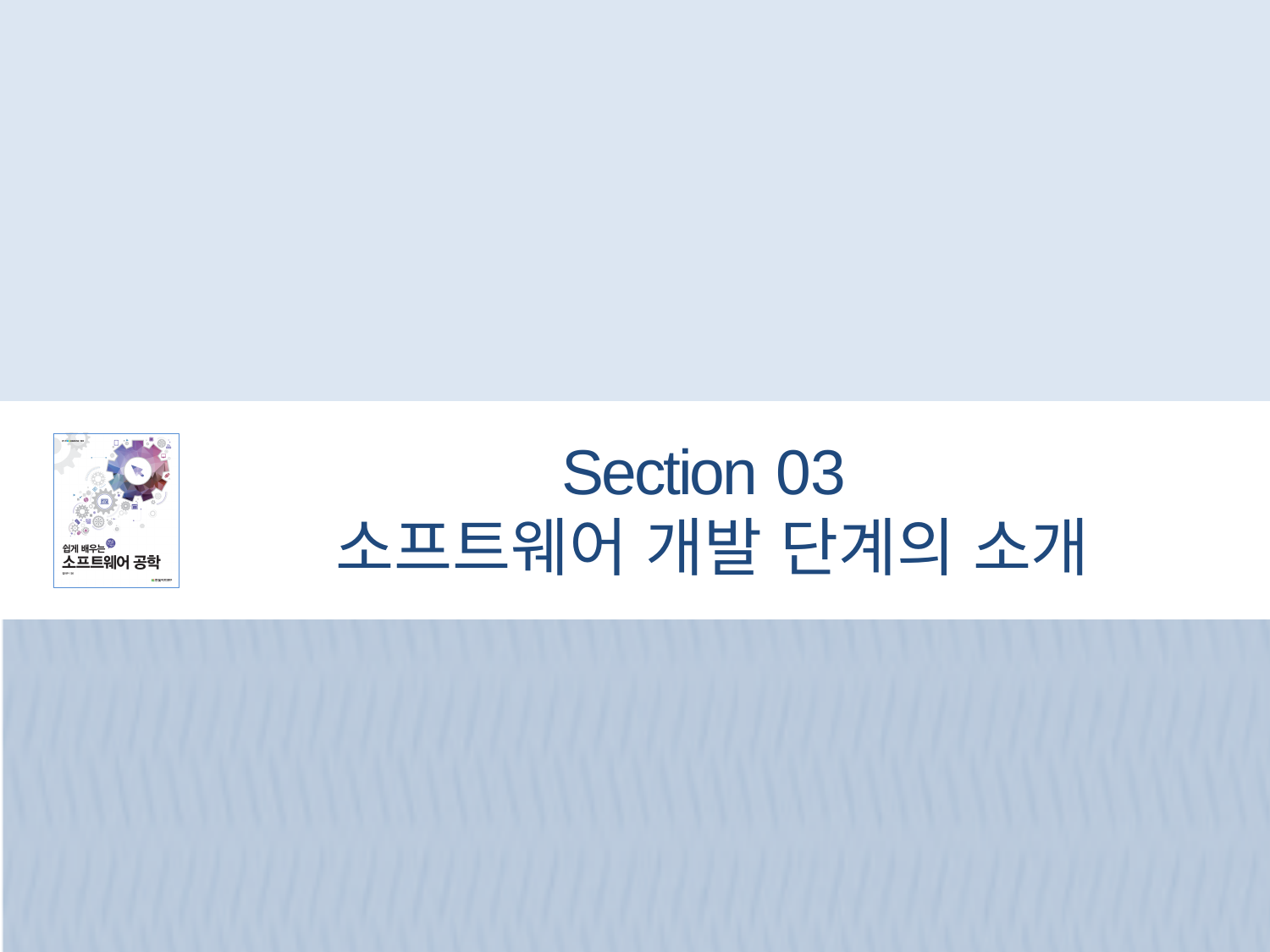

# Section 03 소프트웨어 개발 단계의 소개